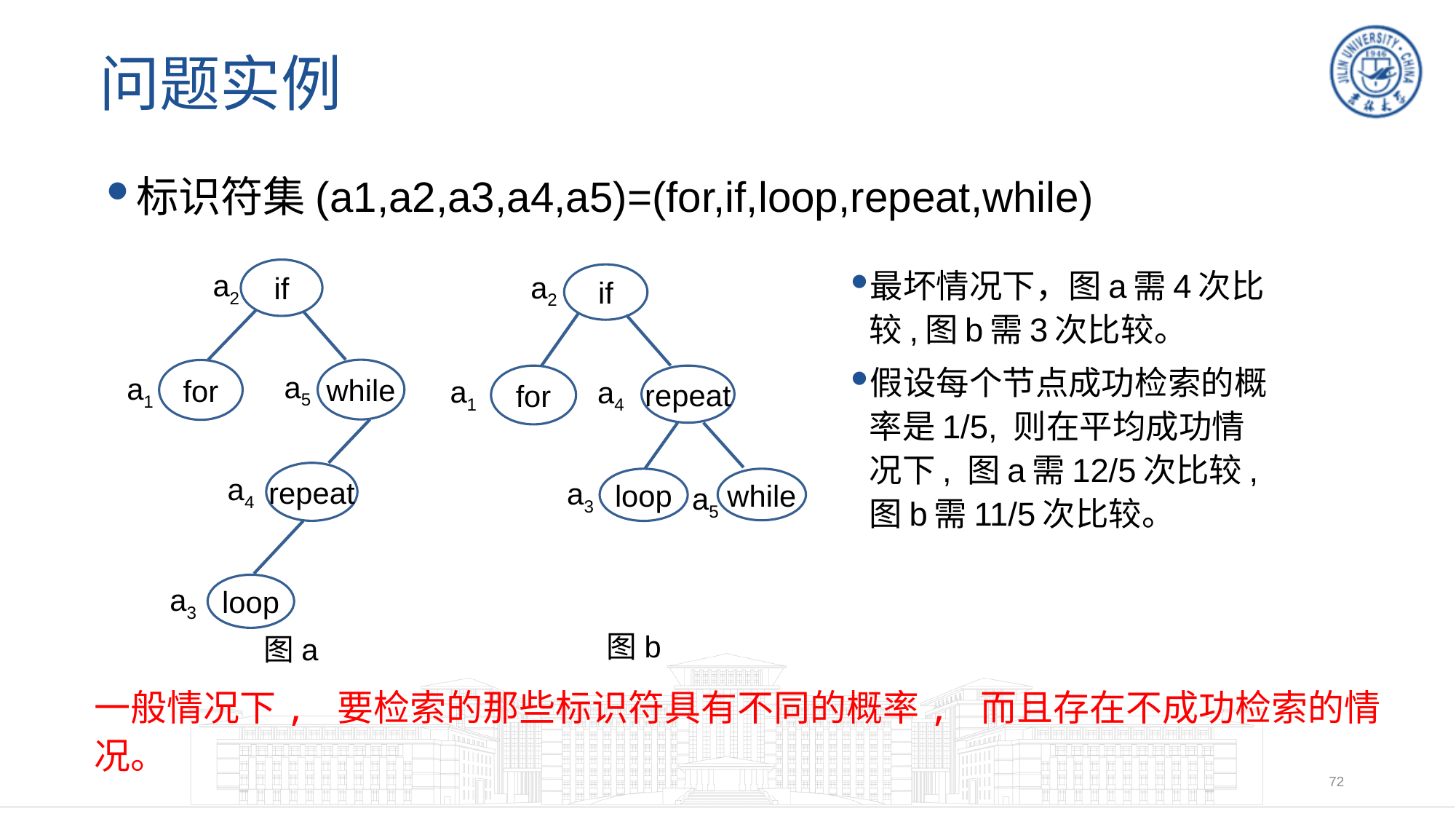

# 问题实例
标识符集(a1,a2,a3,a4,a5)=(for,if,loop,repeat,while)

最坏情况下，图a需4次比较,图b需3次比较。
假设每个节点成功检索的概率是1/5, 则在平均成功情况下, 图a需12/5次比较, 图b需11/5次比较。
if
a2

while
for
a5
a1

repeat
a4

loop
a3
图a
if
a2

for
repeat
a1
a4

loop
while
a3
a5
图b
一般情况下, 要检索的那些标识符具有不同的概率, 而且存在不成功检索的情况。
72